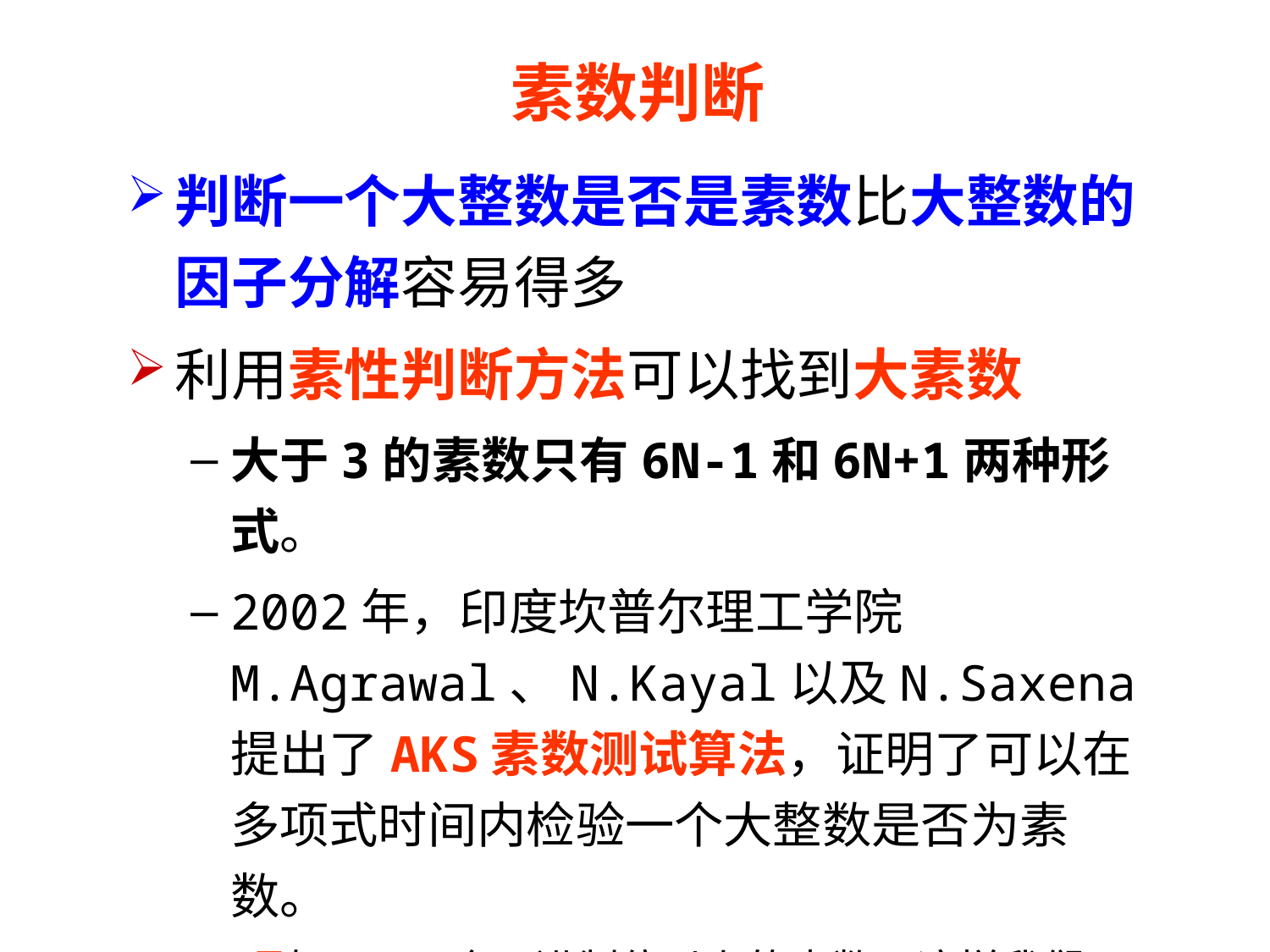

素数判断
判断一个大整数是否是素数比大整数的因子分解容易得多
利用素性判断方法可以找到大素数
大于3的素数只有6N-1和6N+1两种形式。
2002年，印度坎普尔理工学院 M.Agrawal、N.Kayal以及N.Saxena提出了AKS素数测试算法，证明了可以在多项式时间内检验一个大整数是否为素数。
如1024个二进制位以上的素数。这样我们可以在密码算法中使用这些大素数